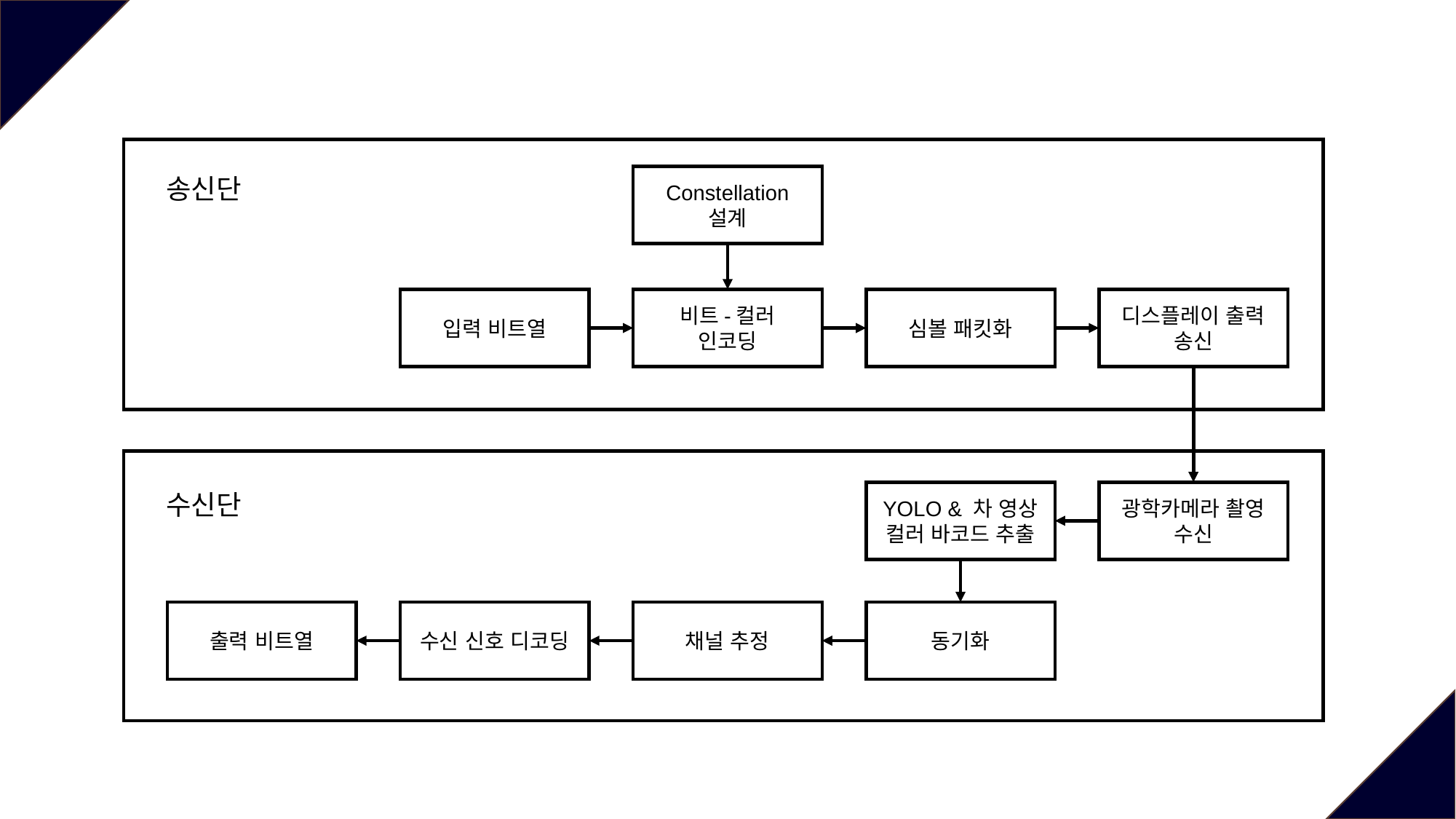

송신단
Constellation
설계
입력 비트열
비트-컬러
인코딩
심볼 패킷화
디스플레이 출력
송신

수신단
YOLO & 차 영상
컬러 바코드 추출
광학카메라 촬영
수신
출력 비트열
수신 신호 디코딩
채널 추정
동기화